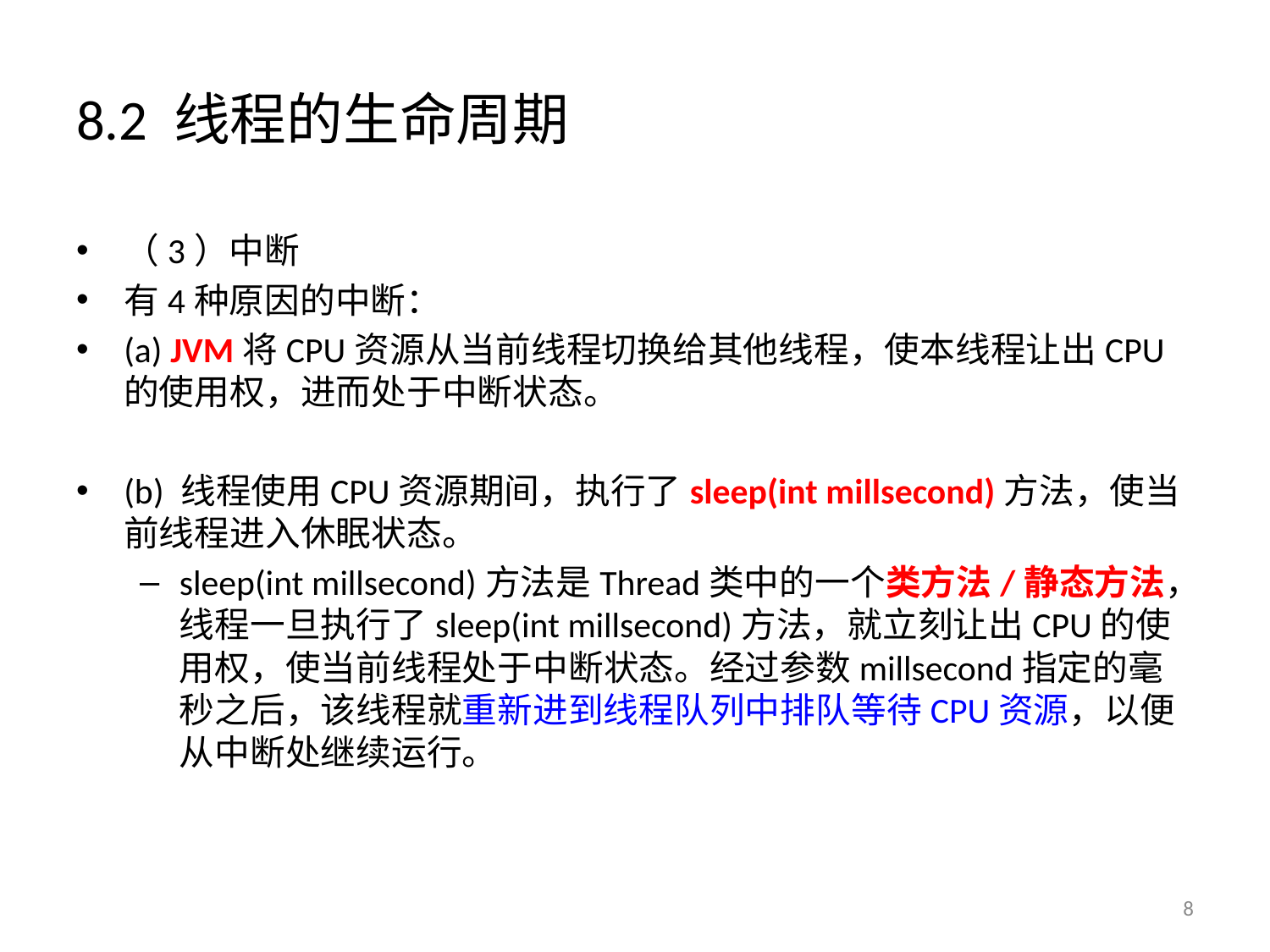

# 8.2 线程的生命周期
（3）中断
有4种原因的中断：
(a) JVM将CPU资源从当前线程切换给其他线程，使本线程让出CPU的使用权，进而处于中断状态。

(b) 线程使用CPU资源期间，执行了sleep(int millsecond)方法，使当前线程进入休眠状态。
sleep(int millsecond)方法是Thread类中的一个类方法/静态方法，线程一旦执行了sleep(int millsecond)方法，就立刻让出CPU的使用权，使当前线程处于中断状态。经过参数millsecond指定的毫秒之后，该线程就重新进到线程队列中排队等待CPU资源，以便从中断处继续运行。

8